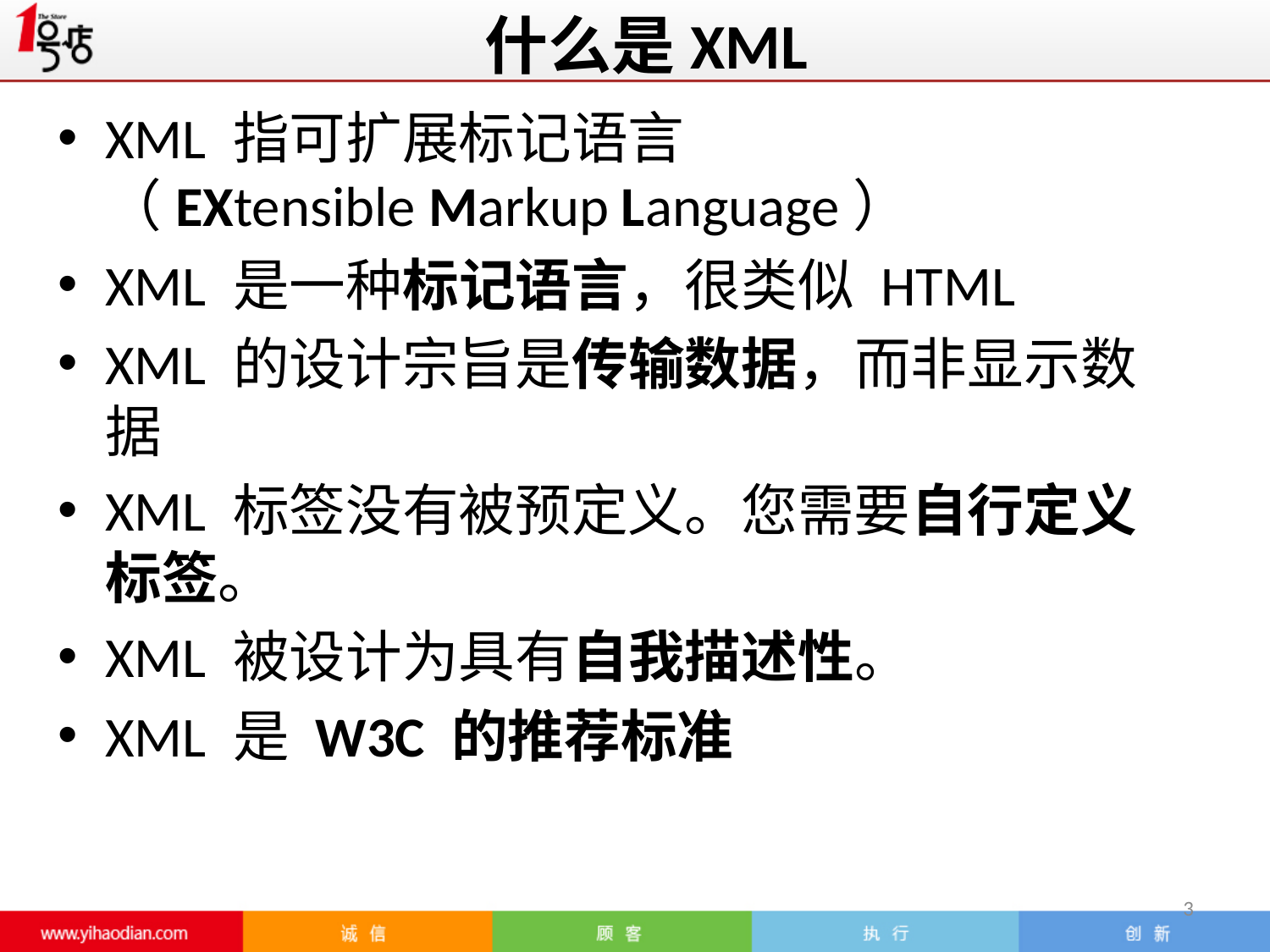

# 什么是XML
XML 指可扩展标记语言（EXtensible Markup Language）
XML 是一种标记语言，很类似 HTML
XML 的设计宗旨是传输数据，而非显示数据
XML 标签没有被预定义。您需要自行定义标签。
XML 被设计为具有自我描述性。
XML 是 W3C 的推荐标准

3